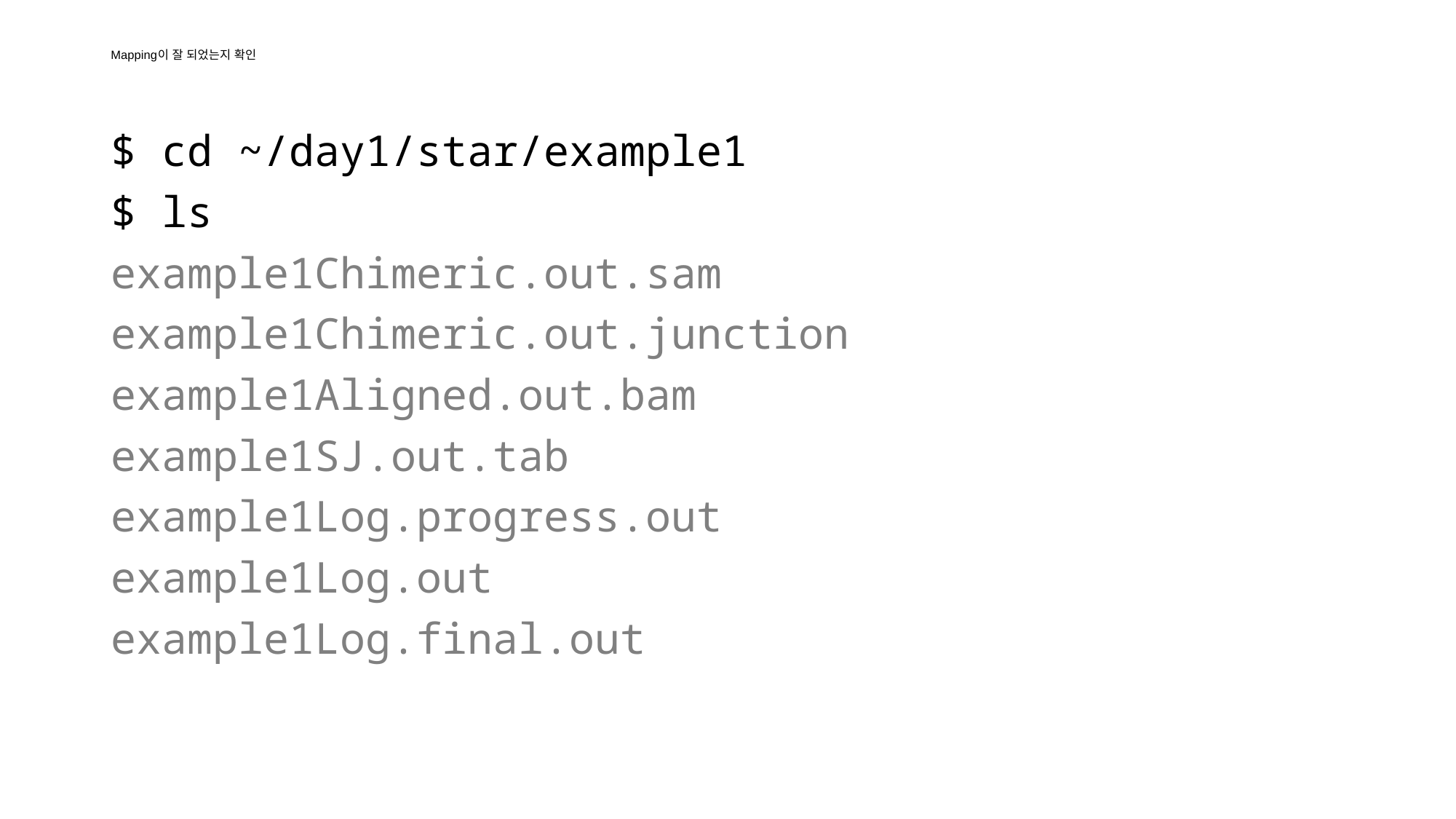

# Mapping이 잘 되었는지 확인
$ cd ~/day1/star/example1
$ ls
example1Chimeric.out.sam
example1Chimeric.out.junction
example1Aligned.out.bam
example1SJ.out.tab
example1Log.progress.out
example1Log.out
example1Log.final.out